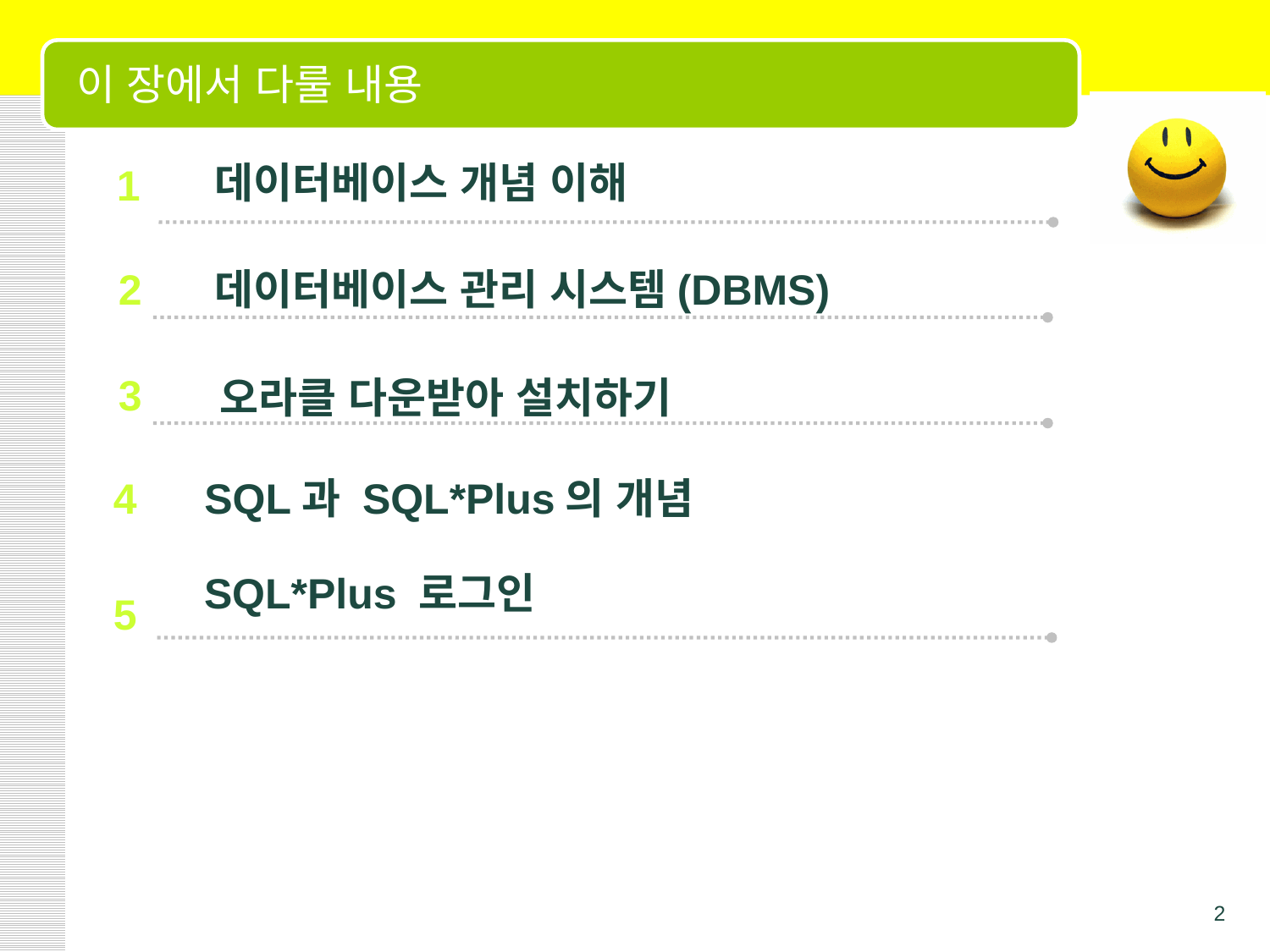

# 이 장에서 다룰 내용
데이터베이스 개념 이해
1

2
데이터베이스 관리 시스템(DBMS)
2

3
 오라클 다운받아 설치하기
3

 SQL과 SQL*Plus의 개념
3

4
 SQL*Plus 로그인
5